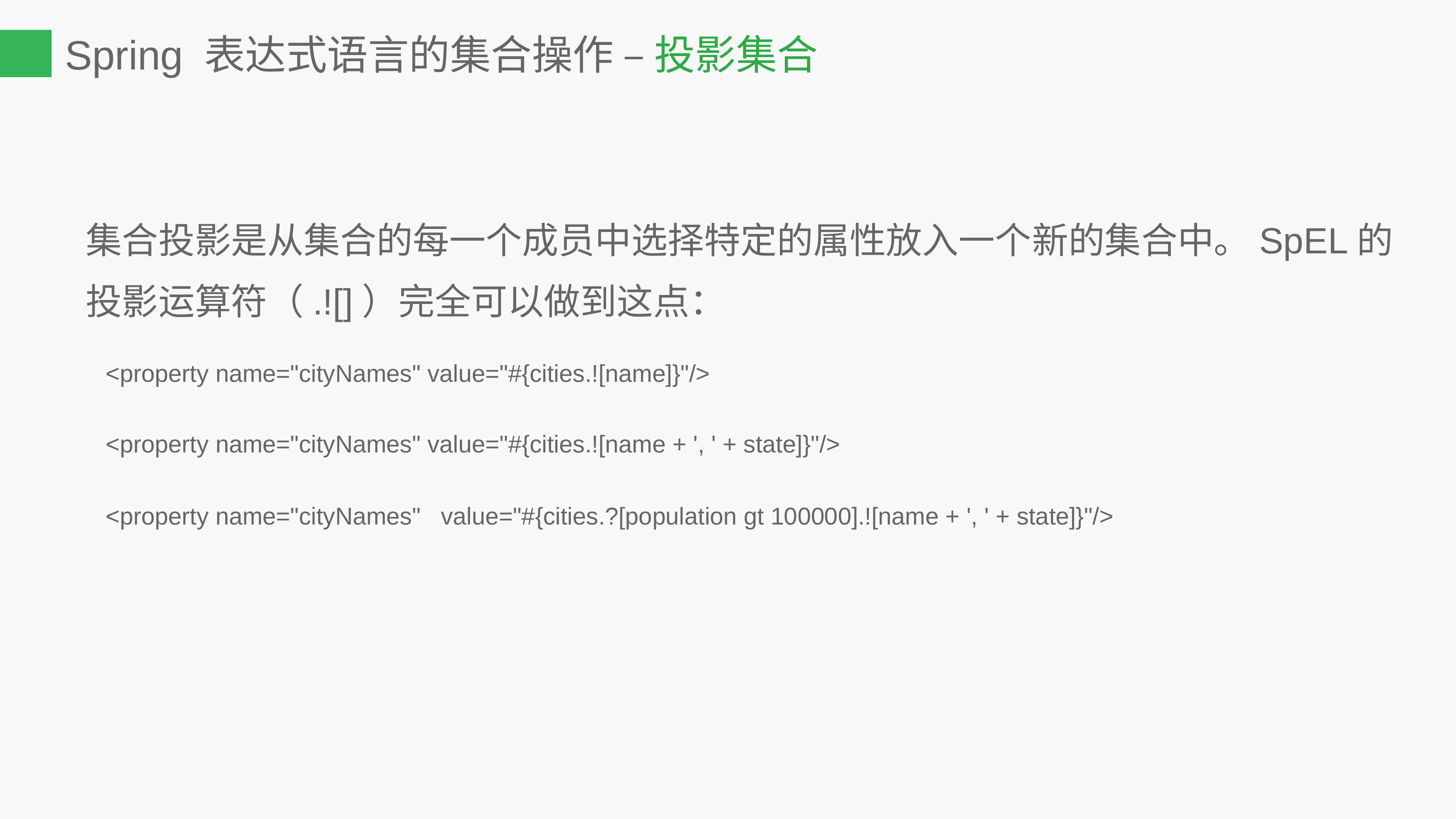

Spring 表达式语言的集合操作 – 投影集合

集合投影是从集合的每一个成员中选择特定的属性放入一个新的集合中。SpEL的投影运算符（.![]）完全可以做到这点：
<property name="cityNames" value="#{cities.![name]}"/>
<property name="cityNames" value="#{cities.![name + ', ' + state]}"/>
<property name="cityNames"   value="#{cities.?[population gt 100000].![name + ', ' + state]}"/>